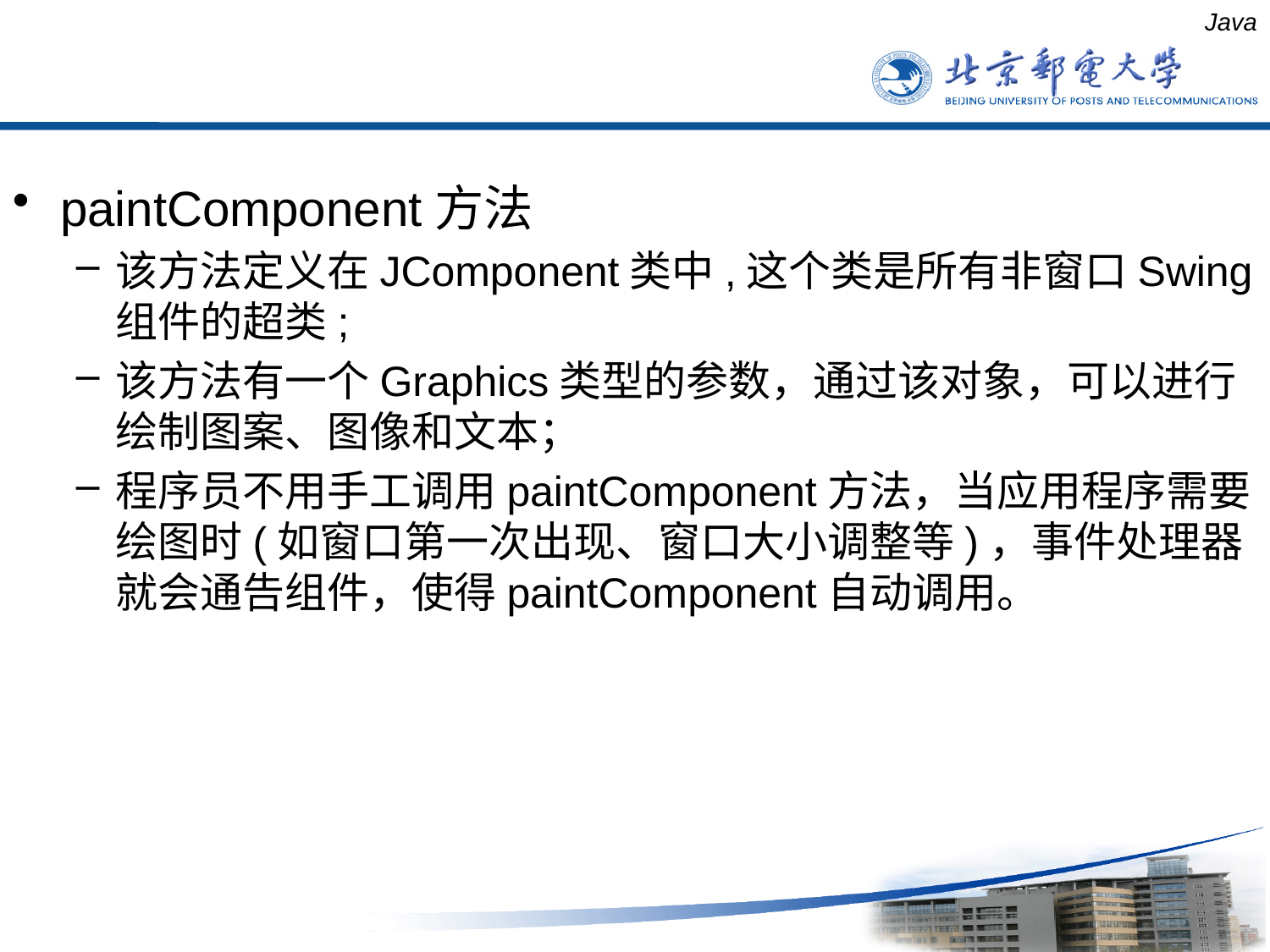

Java
在组件中显示信息
paintComponent方法
该方法定义在JComponent类中,这个类是所有非窗口Swing组件的超类;
该方法有一个Graphics类型的参数，通过该对象，可以进行绘制图案、图像和文本；
程序员不用手工调用paintComponent方法，当应用程序需要绘图时(如窗口第一次出现、窗口大小调整等)，事件处理器就会通告组件，使得paintComponent自动调用。